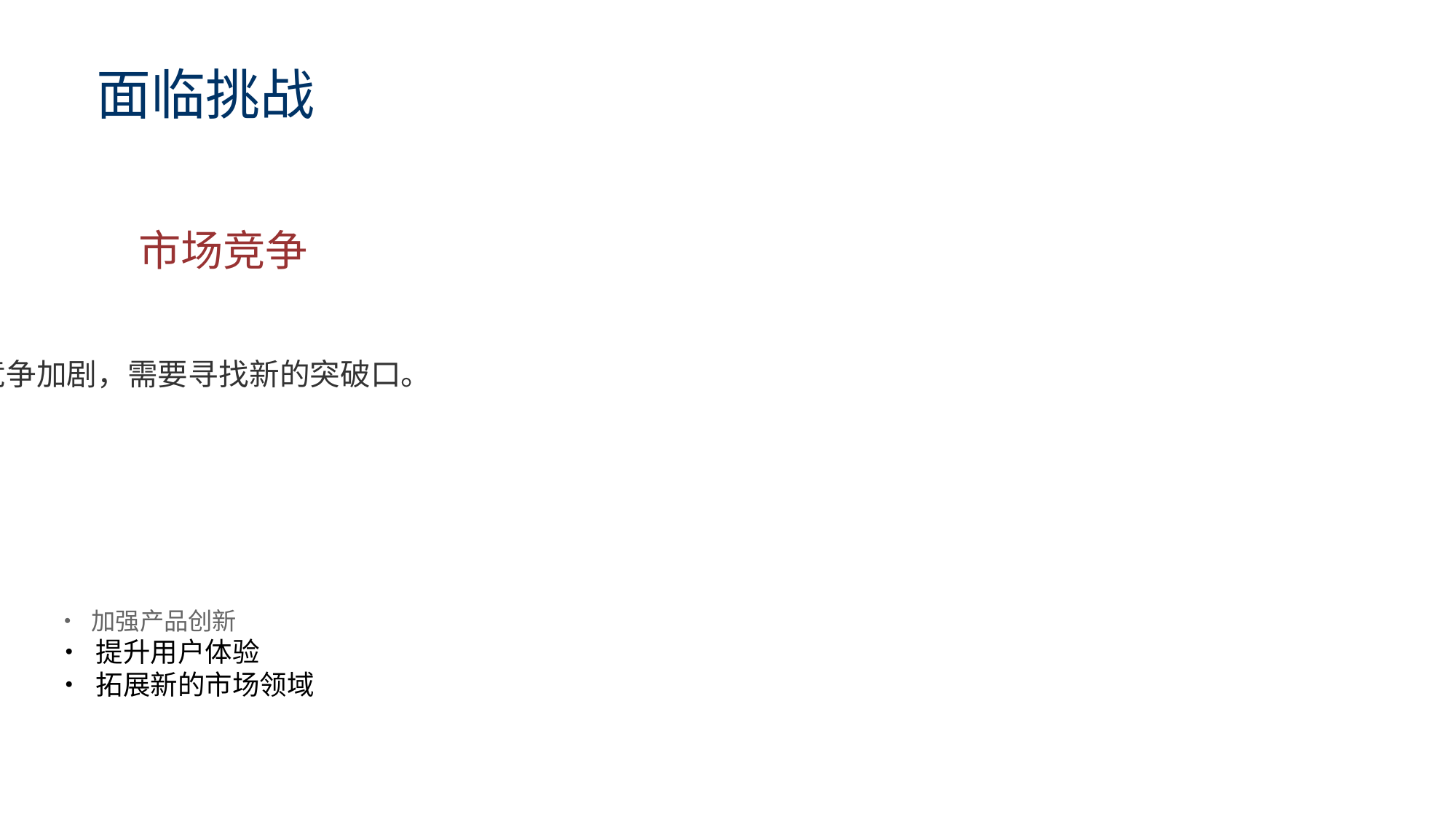

面临挑战
市场竞争
市场竞争加剧，需要寻找新的突破口。
• 加强产品创新
• 提升用户体验
• 拓展新的市场领域